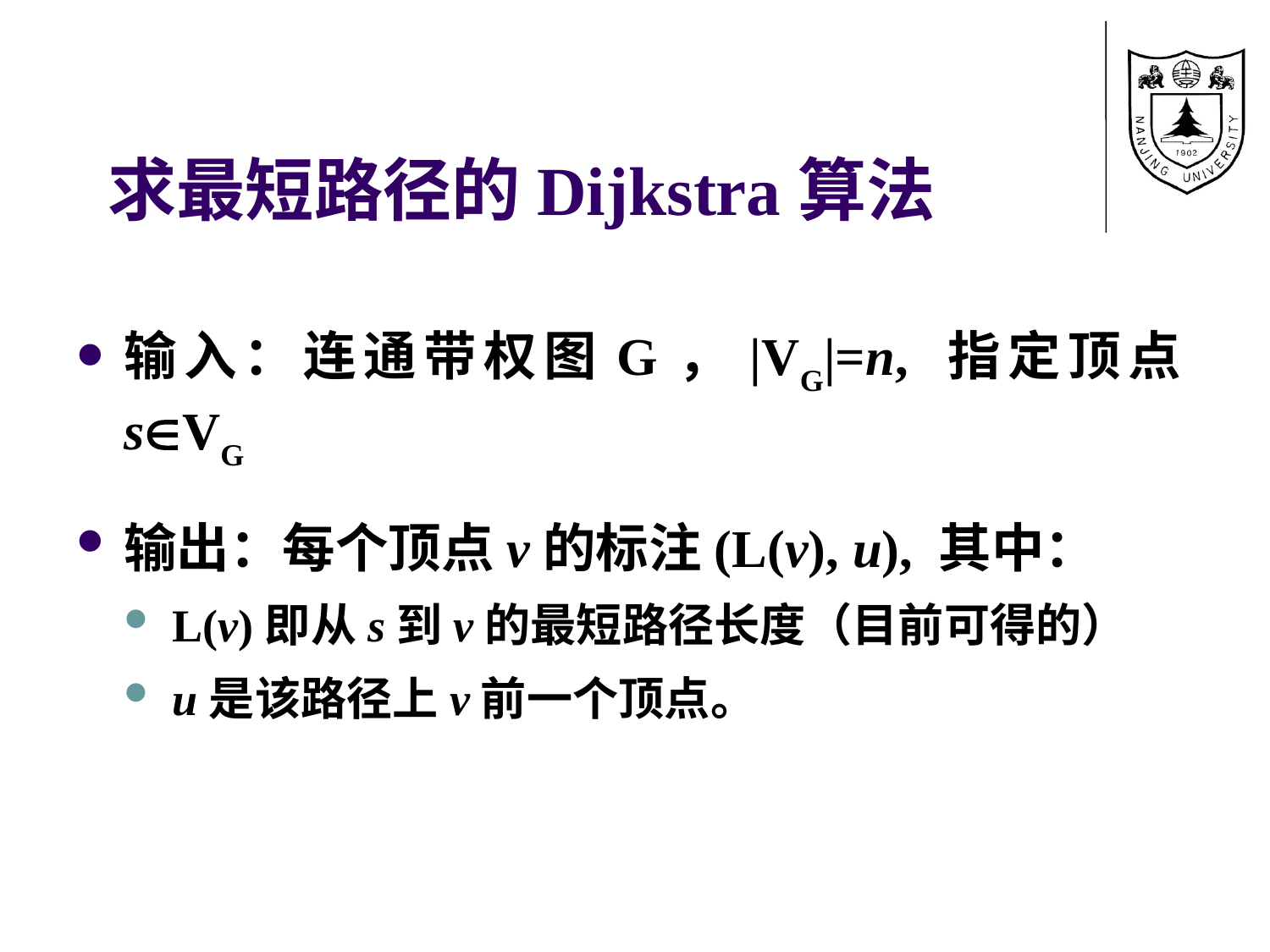

# 求最短路径的Dijkstra算法
输入：连通带权图G，|VG|=n, 指定顶点s∈VG
输出：每个顶点v的标注(L(v), u), 其中：
L(v)即从s到v的最短路径长度（目前可得的）
u是该路径上v前一个顶点。